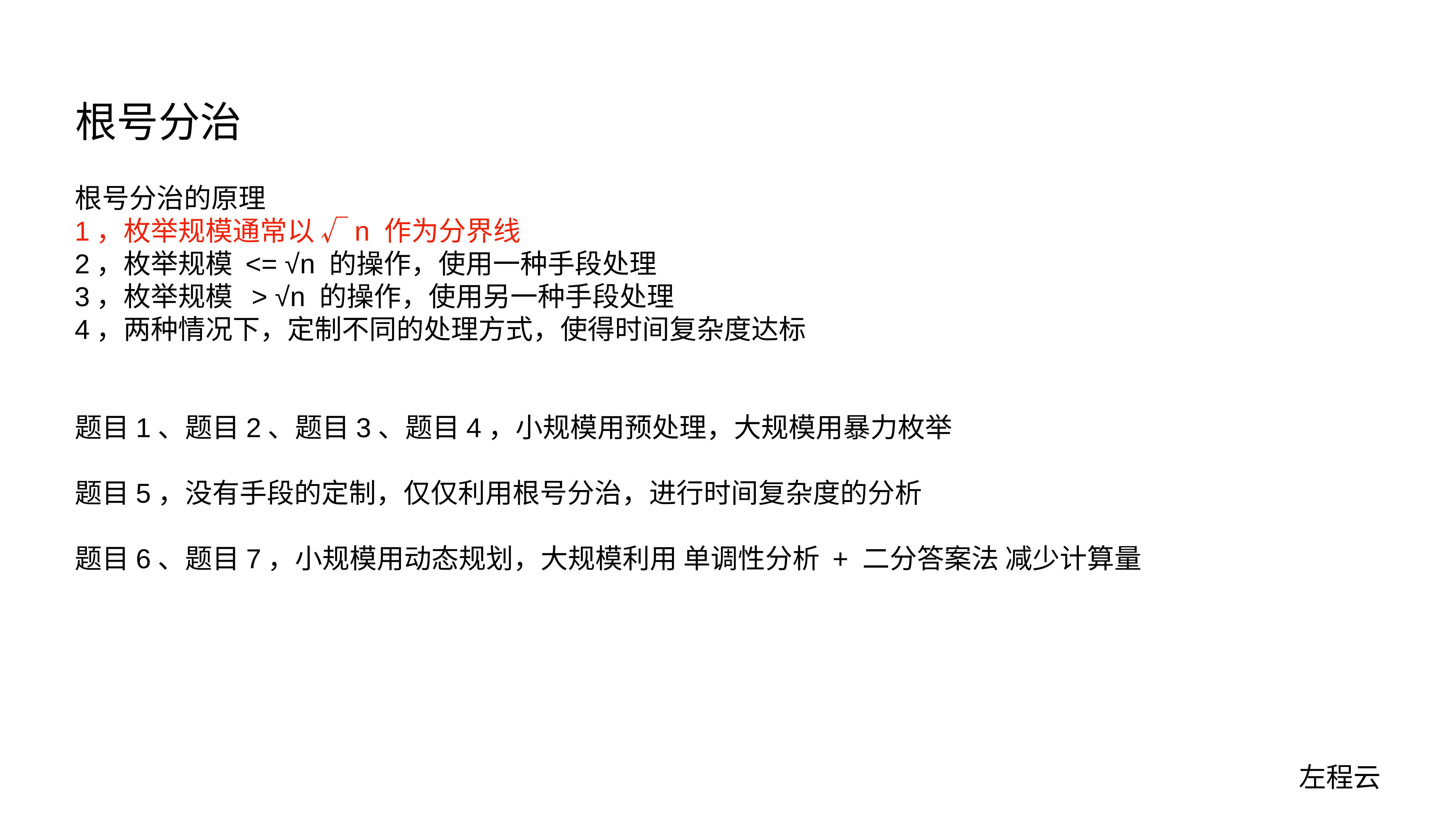

# 根号分治
根号分治的原理
1，枚举规模通常以 √n 作为分界线
2，枚举规模 <= √n 的操作，使用一种手段处理
3，枚举规模  > √n 的操作，使用另一种手段处理
4，两种情况下，定制不同的处理方式，使得时间复杂度达标

题目1、题目2、题目3、题目4，小规模用预处理，大规模用暴力枚举

题目5，没有手段的定制，仅仅利用根号分治，进行时间复杂度的分析

题目6、题目7，小规模用动态规划，大规模利用 单调性分析 + 二分答案法 减少计算量
左程云